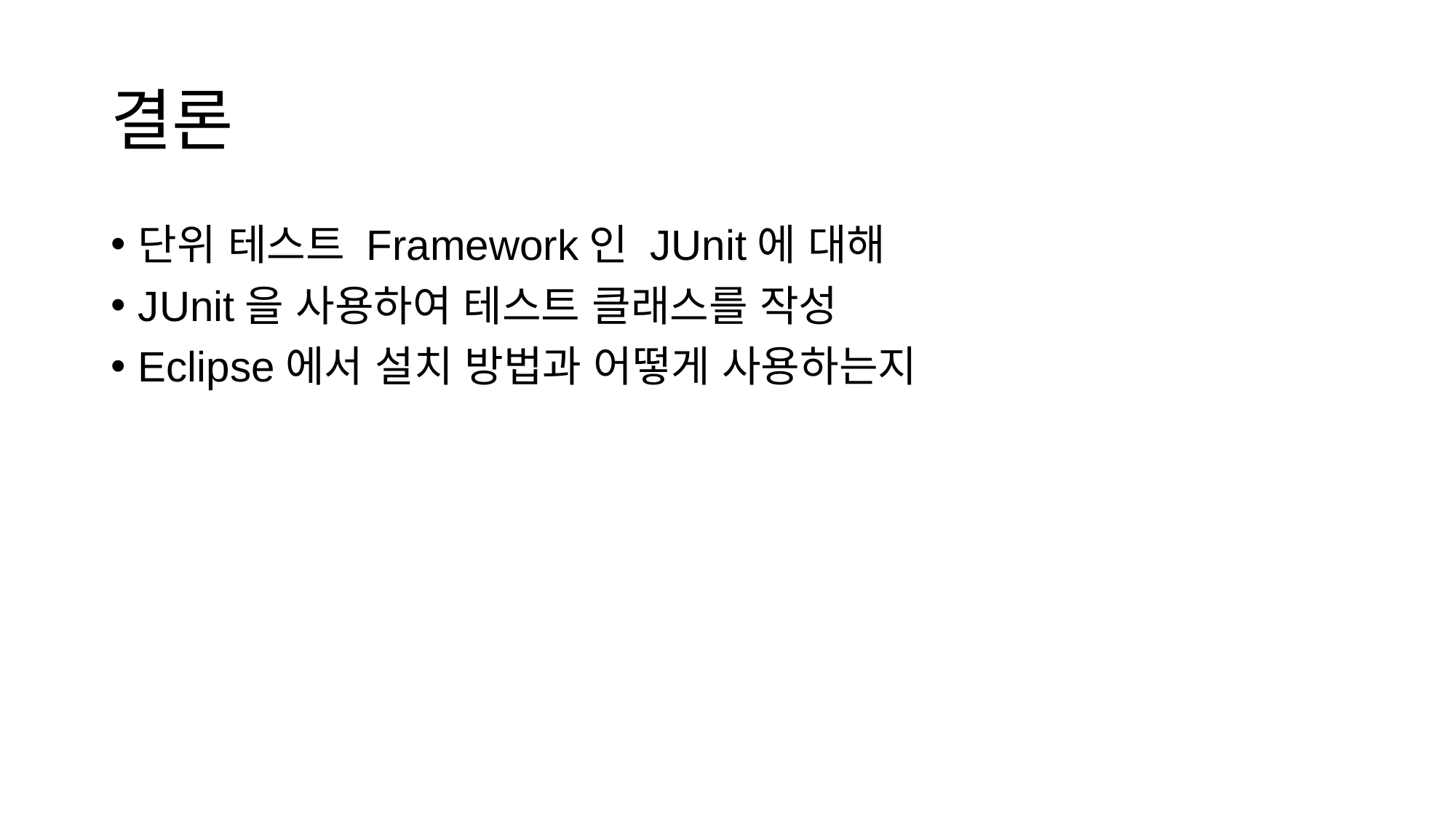

# 결론
단위 테스트 Framework인 JUnit에 대해
JUnit을 사용하여 테스트 클래스를 작성
Eclipse에서 설치 방법과 어떻게 사용하는지